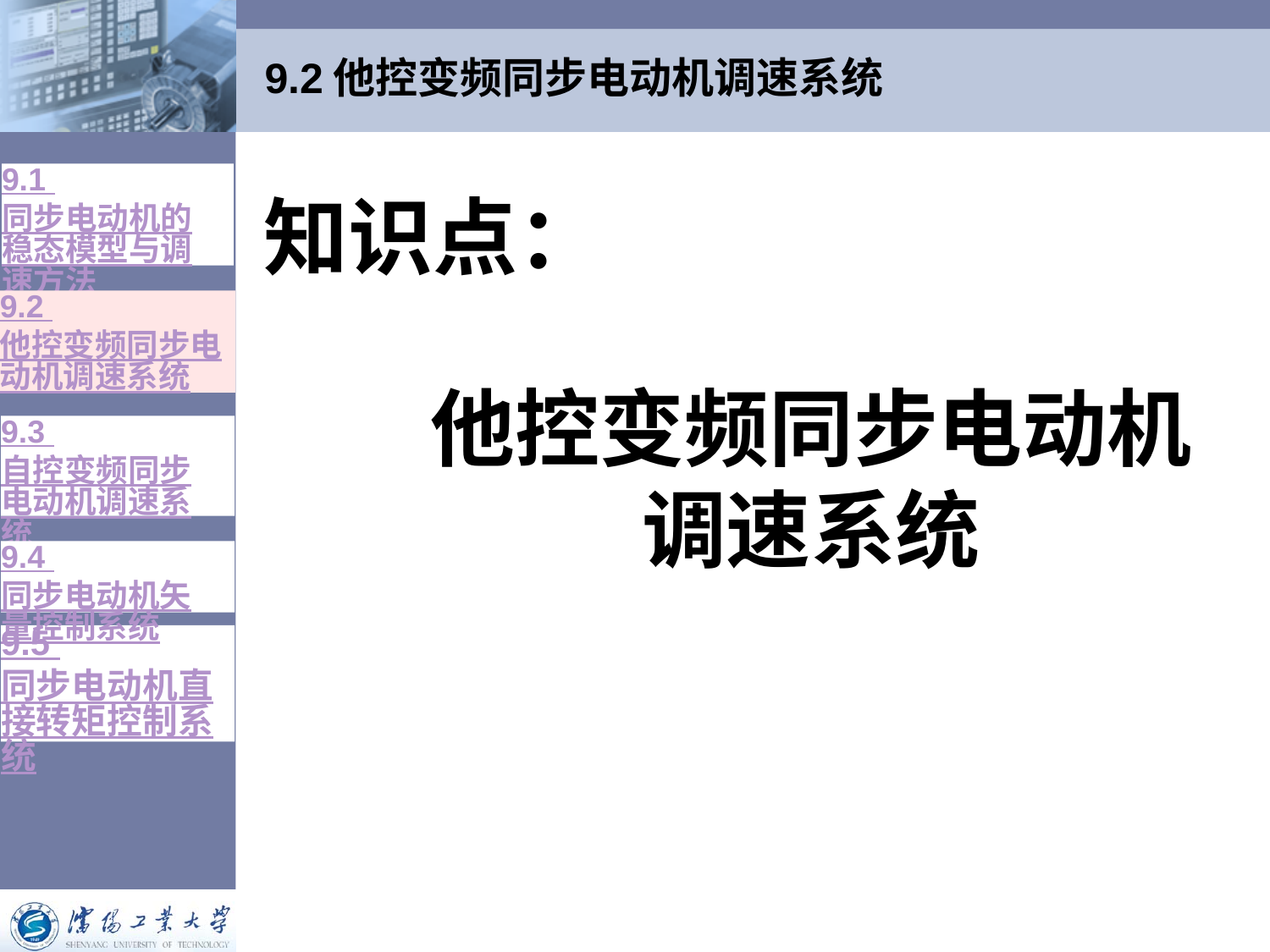

# 9.2他控变频同步电动机调速系统
9.1 同步电动机的稳态模型与调速方法
知识点：
9.2 他控变频同步电动机调速系统
他控变频同步电动机调速系统
9.3 自控变频同步电动机调速系统
9.4 同步电动机矢量控制系统
9.5 同步电动机直接转矩控制系统